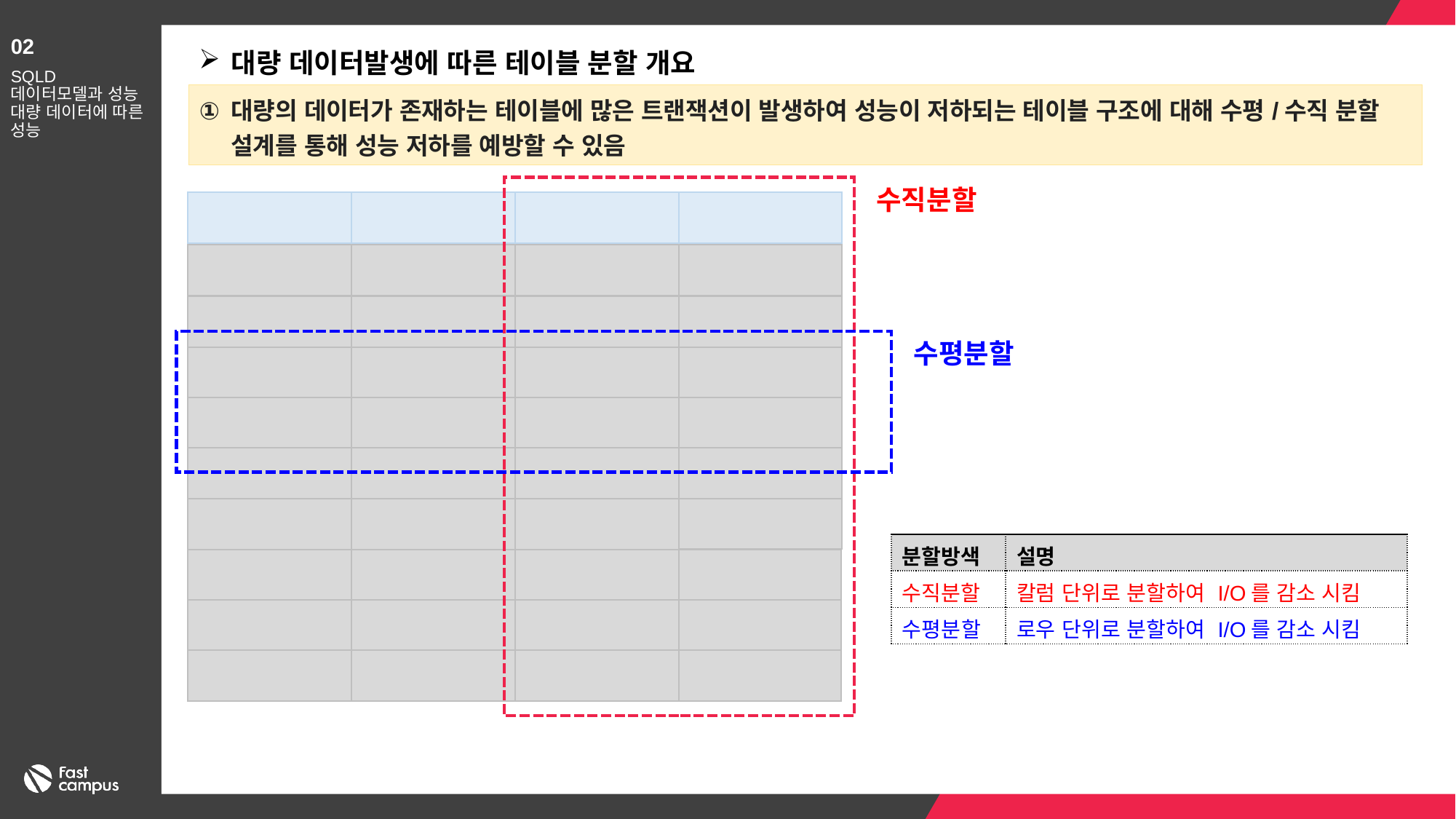

02
대량 데이터발생에 따른 테이블 분할 개요
SQLD
데이터모델과 성능
대량 데이터에 따른 성능

대량의 데이터가 존재하는 테이블에 많은 트랜잭션이 발생하여 성능이 저하되는 테이블 구조에 대해 수평/수직 분할 설계를 통해 성능 저하를 예방할 수 있음

수직분할

수평분할

| 분할방색 | 설명 |
| --- | --- |
| 수직분할 | 칼럼 단위로 분할하여 I/O를 감소 시킴 |
| 수평분할 | 로우 단위로 분할하여 I/O를 감소 시킴 |